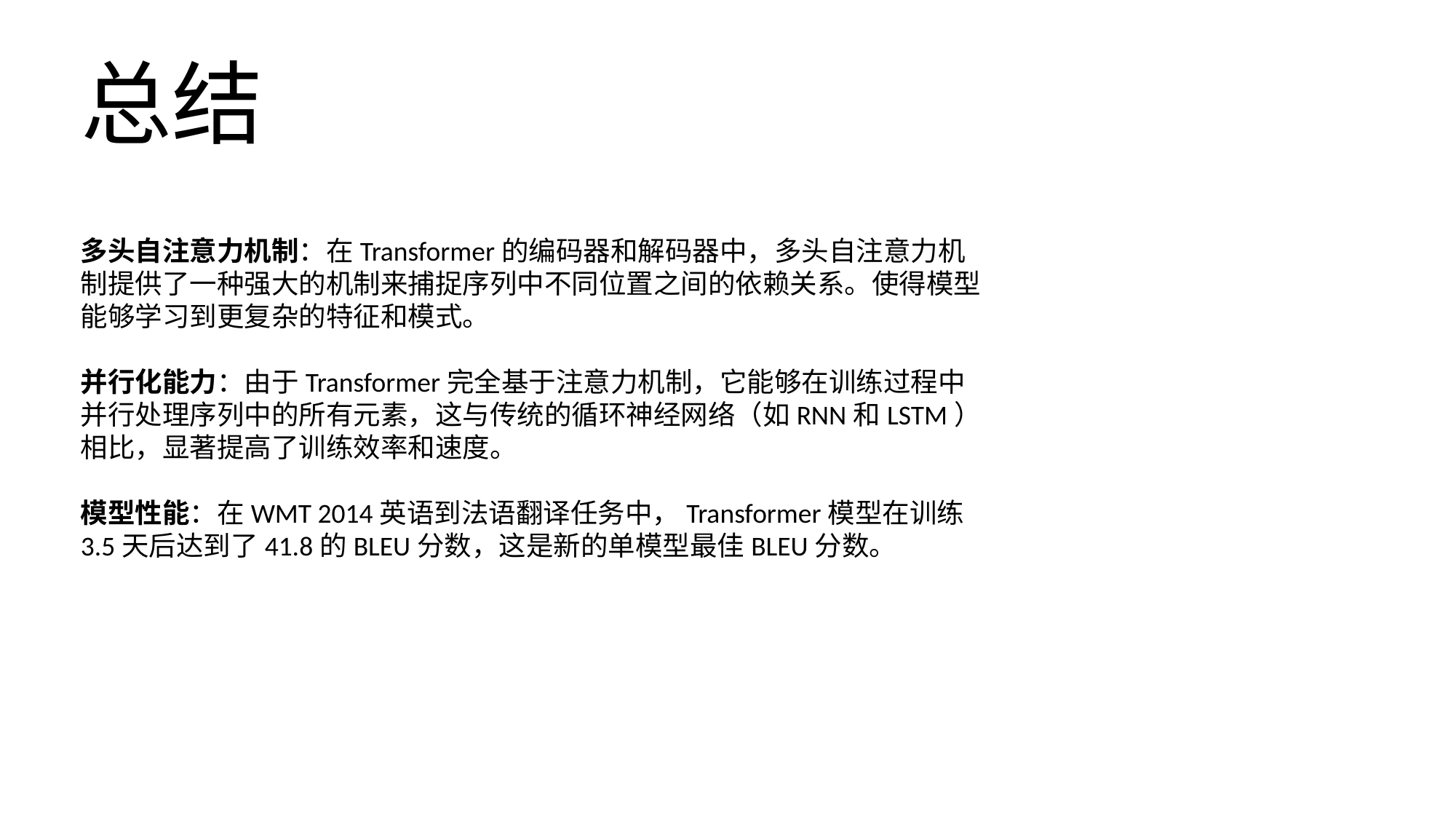

总结
多头自注意力机制：在Transformer的编码器和解码器中，多头自注意力机制提供了一种强大的机制来捕捉序列中不同位置之间的依赖关系。使得模型能够学习到更复杂的特征和模式。

并行化能力：由于Transformer完全基于注意力机制，它能够在训练过程中并行处理序列中的所有元素，这与传统的循环神经网络（如RNN和LSTM）相比，显著提高了训练效率和速度。

模型性能：在WMT 2014英语到法语翻译任务中，Transformer模型在训练3.5天后达到了41.8的BLEU分数，这是新的单模型最佳BLEU分数。